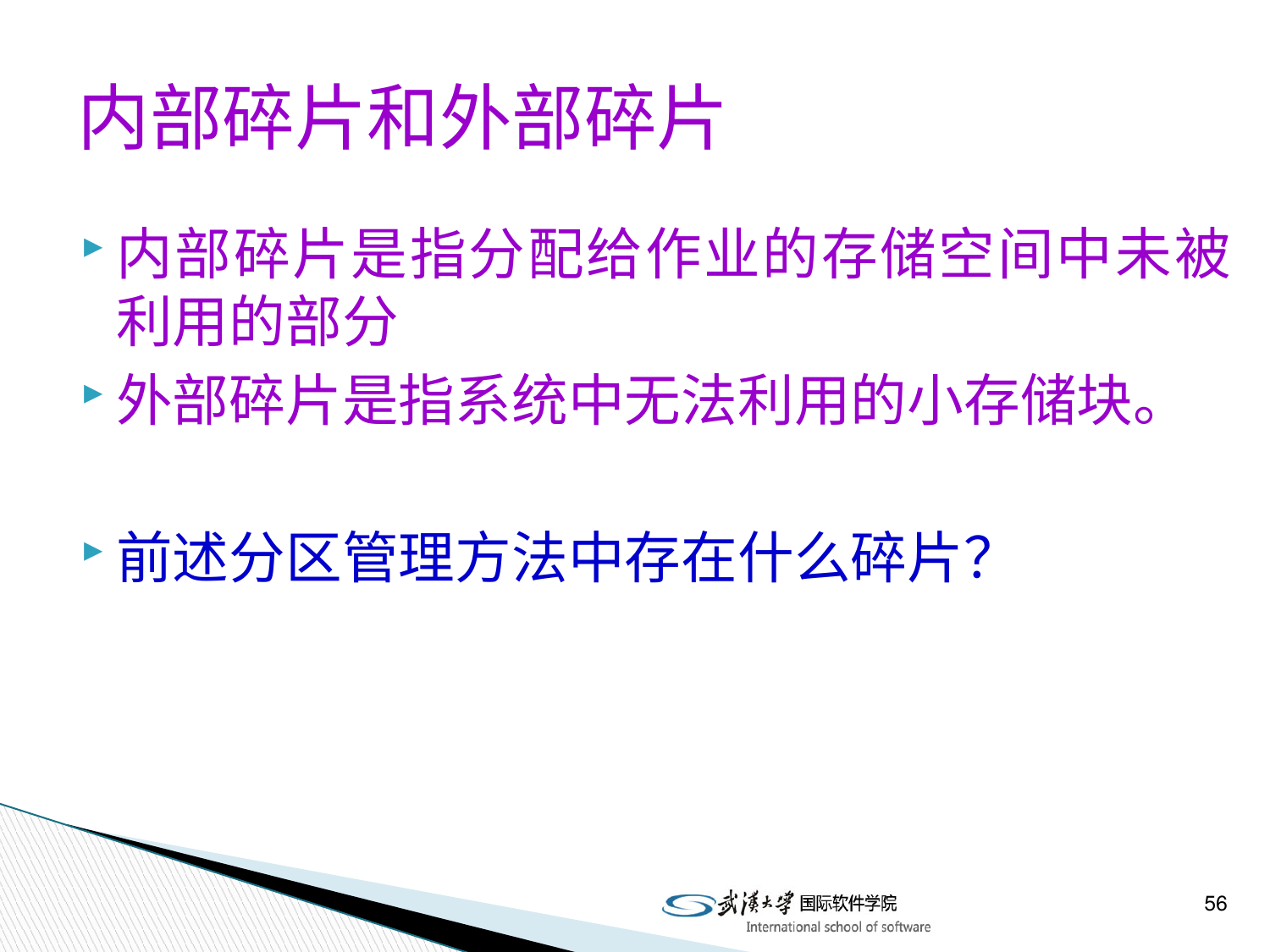

# 内部碎片和外部碎片
内部碎片是指分配给作业的存储空间中未被利用的部分
外部碎片是指系统中无法利用的小存储块。

前述分区管理方法中存在什么碎片？